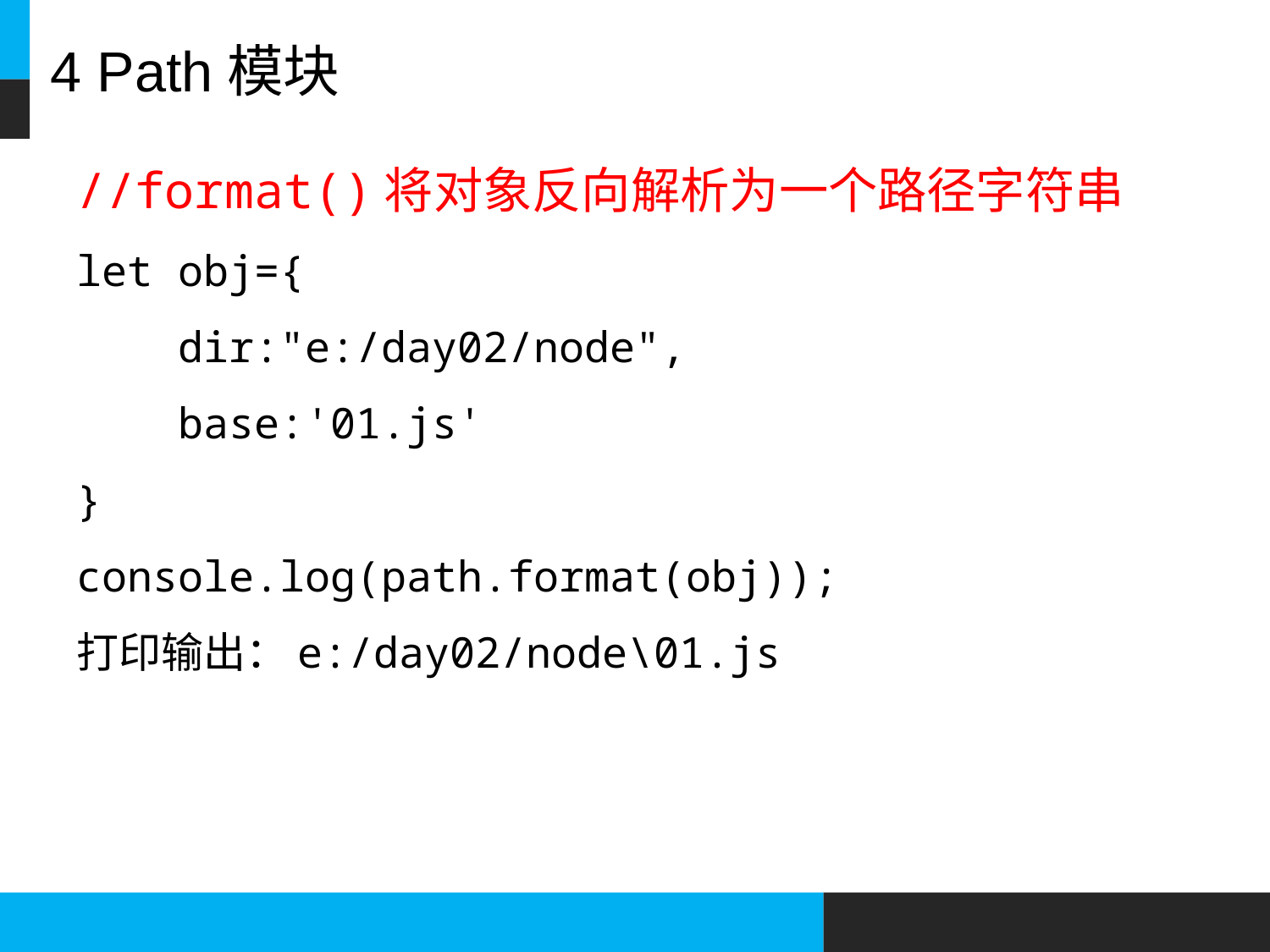

# 4 Path模块
//format()将对象反向解析为一个路径字符串
let obj={
    dir:"e:/day02/node",
    base:'01.js'
}
console.log(path.format(obj));
打印输出：e:/day02/node\01.js